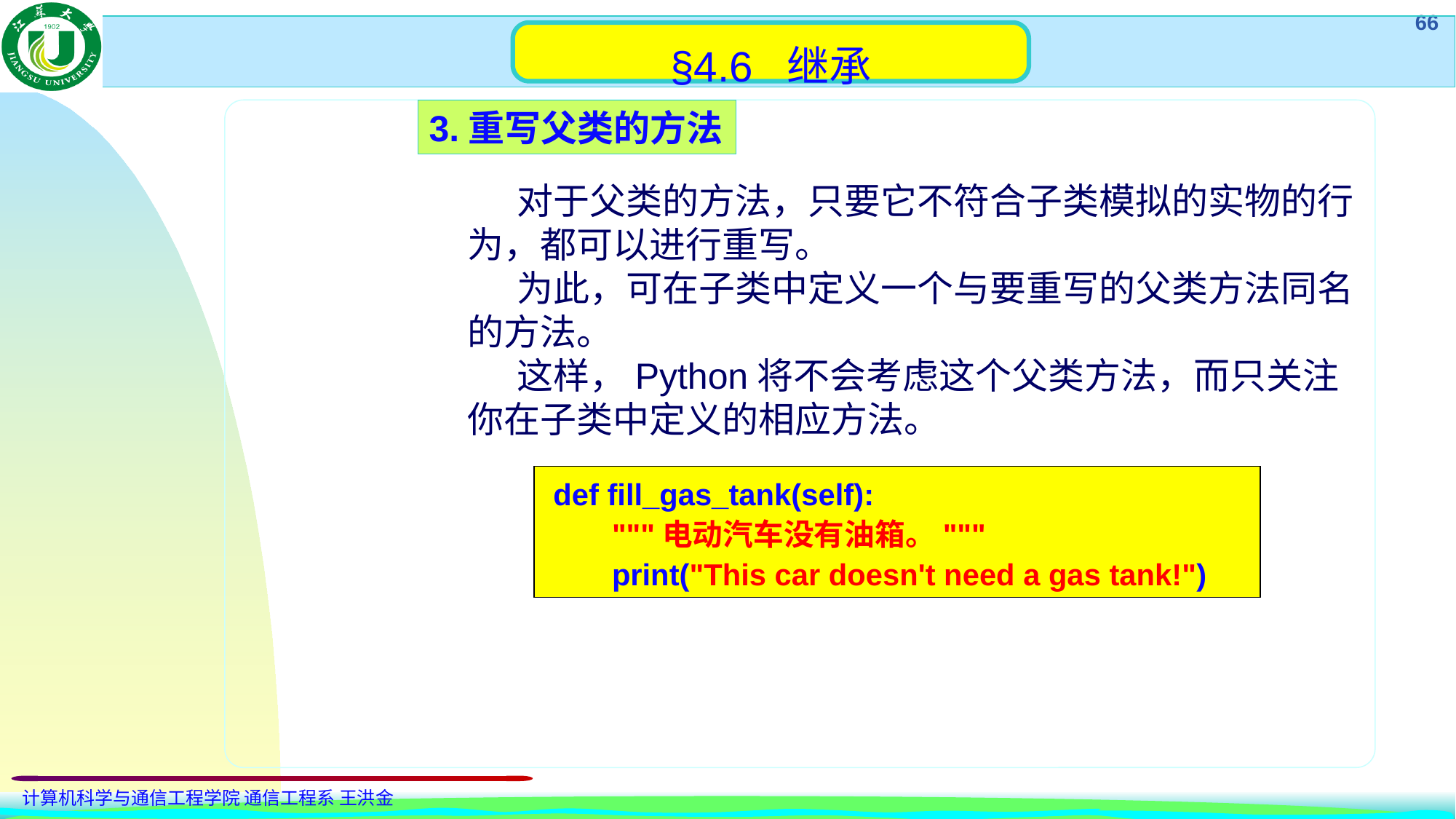

§4.6  继承
3.重写父类的方法
     对于父类的方法，只要它不符合子类模拟的实物的行为，都可以进行重写。
     为此，可在子类中定义一个与要重写的父类方法同名的方法。
     这样，Python将不会考虑这个父类方法，而只关注你在子类中定义的相应方法。
 def fill_gas_tank(self):
        """电动汽车没有油箱。"""
        print("This car doesn't need a gas tank!")